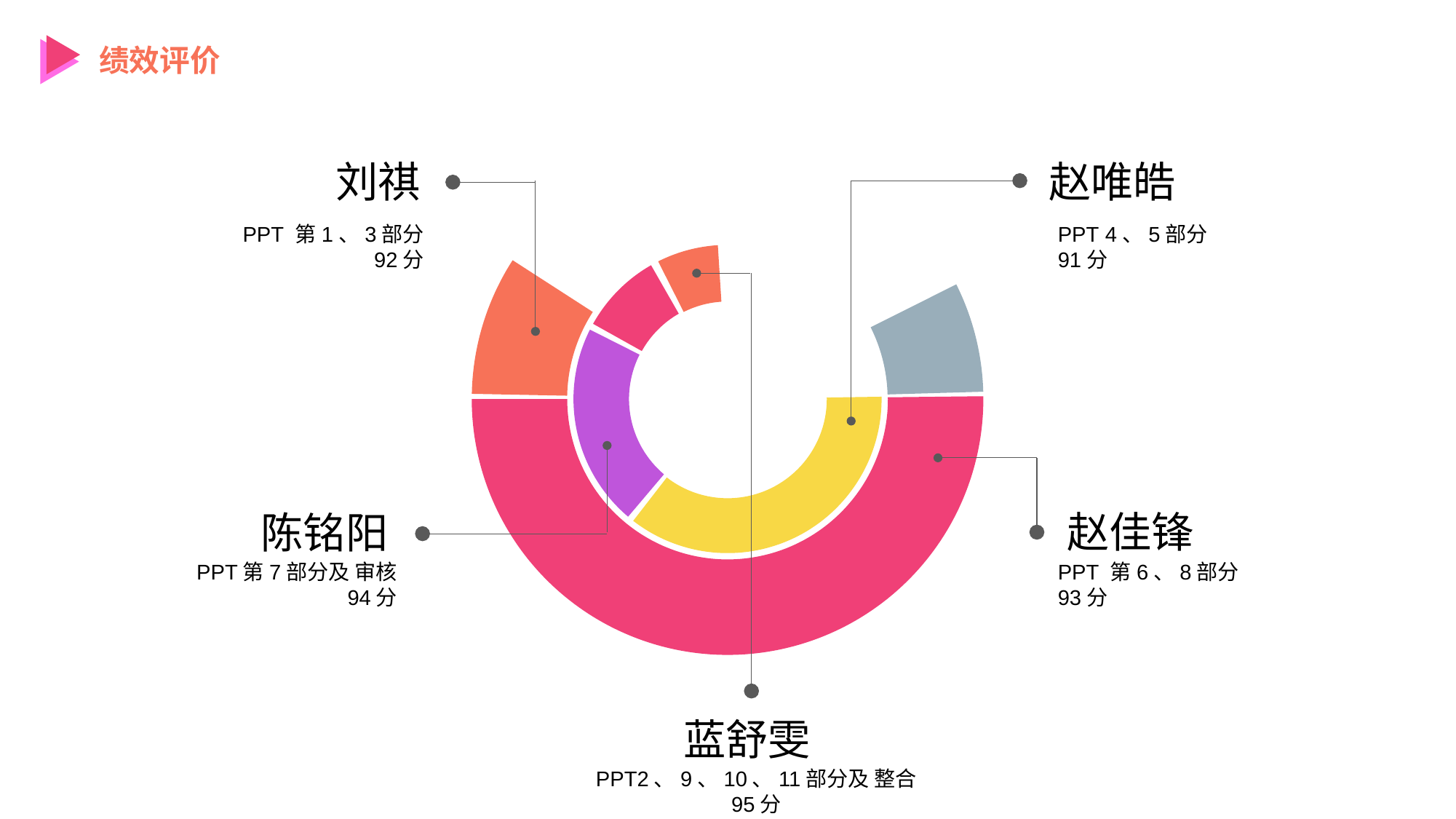

绩效评价

刘祺
赵唯皓
PPT 第1、3部分
92分
PPT 4、5部分
91分

赵佳锋
陈铭阳
PPT第7部分及 审核
94分
PPT 第6、8部分
93分
蓝舒雯
PPT2、9、10、11部分及 整合
95分